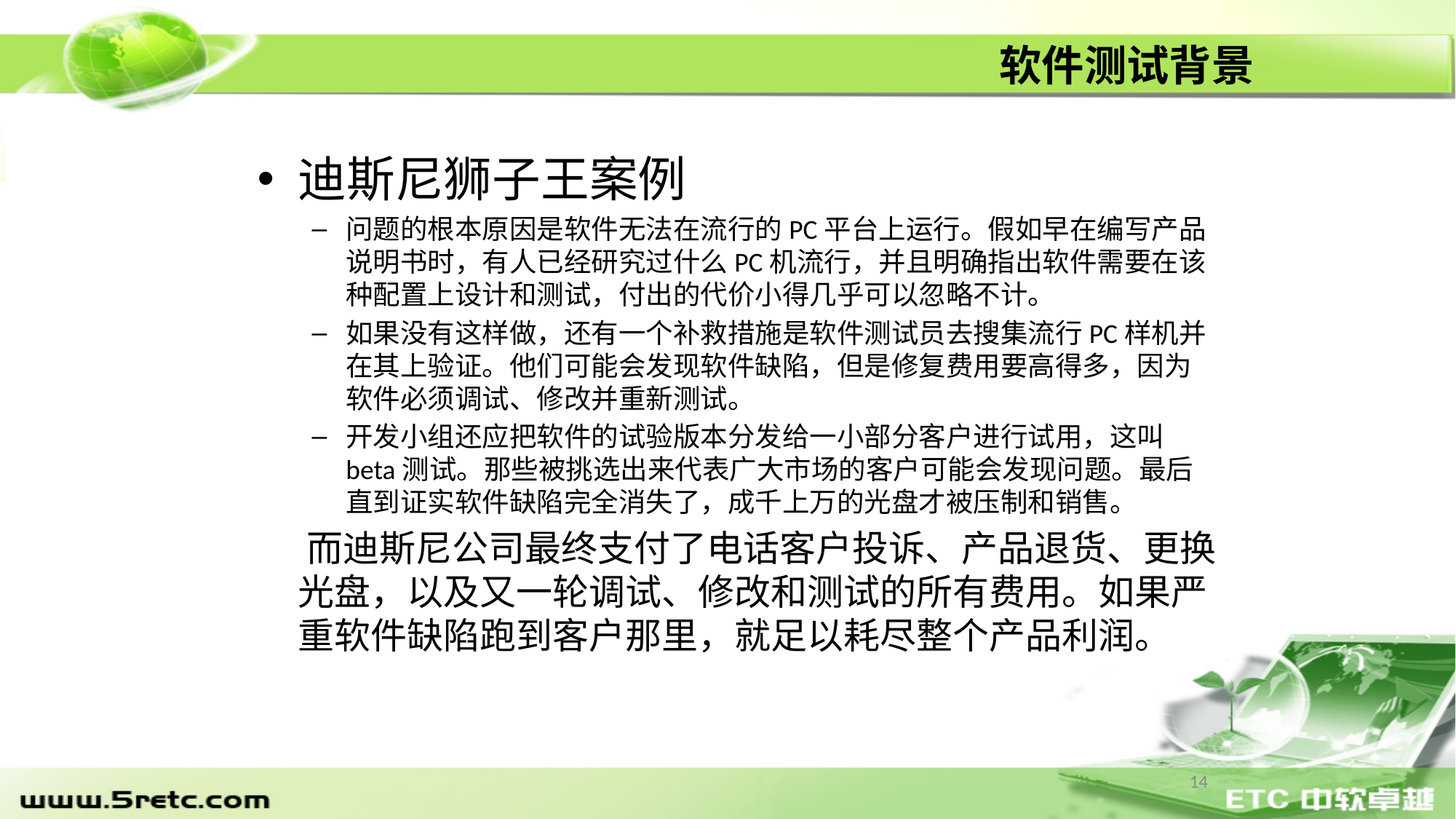

软件测试背景
迪斯尼狮子王案例
问题的根本原因是软件无法在流行的PC平台上运行。假如早在编写产品说明书时，有人已经研究过什么PC机流行，并且明确指出软件需要在该种配置上设计和测试，付出的代价小得几乎可以忽略不计。
如果没有这样做，还有一个补救措施是软件测试员去搜集流行PC样机并在其上验证。他们可能会发现软件缺陷，但是修复费用要高得多，因为软件必须调试、修改并重新测试。
开发小组还应把软件的试验版本分发给一小部分客户进行试用，这叫beta测试。那些被挑选出来代表广大市场的客户可能会发现问题。最后直到证实软件缺陷完全消失了，成千上万的光盘才被压制和销售。
     而迪斯尼公司最终支付了电话客户投诉、产品退货、更换光盘，以及又一轮调试、修改和测试的所有费用。如果严重软件缺陷跑到客户那里，就足以耗尽整个产品利润。
14